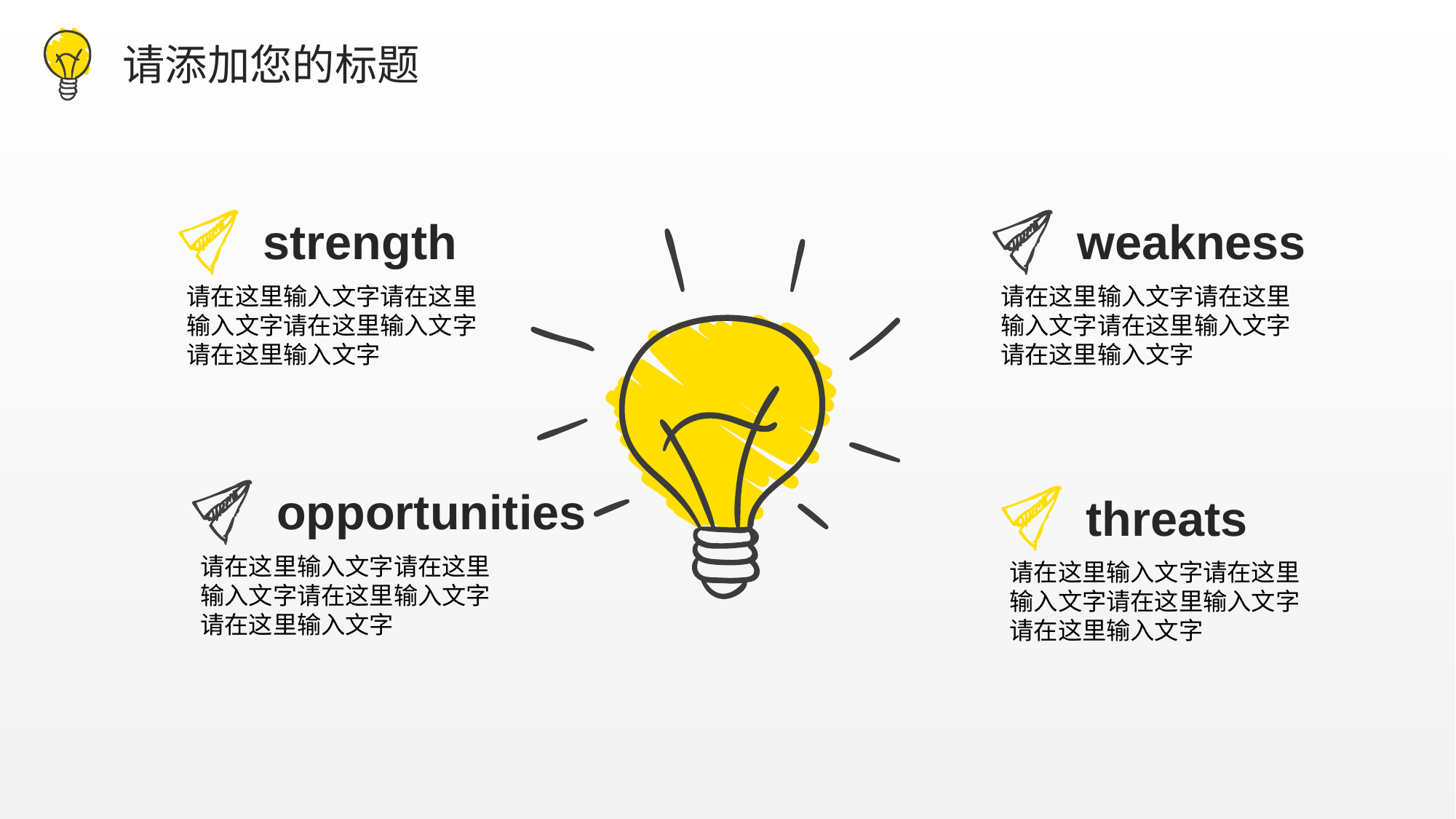

请添加您的标题
strength
weakness

请在这里输入文字请在这里输入文字请在这里输入文字
请在这里输入文字

请在这里输入文字请在这里输入文字请在这里输入文字
请在这里输入文字

opportunities
threats

请在这里输入文字请在这里输入文字请在这里输入文字
请在这里输入文字

请在这里输入文字请在这里输入文字请在这里输入文字
请在这里输入文字